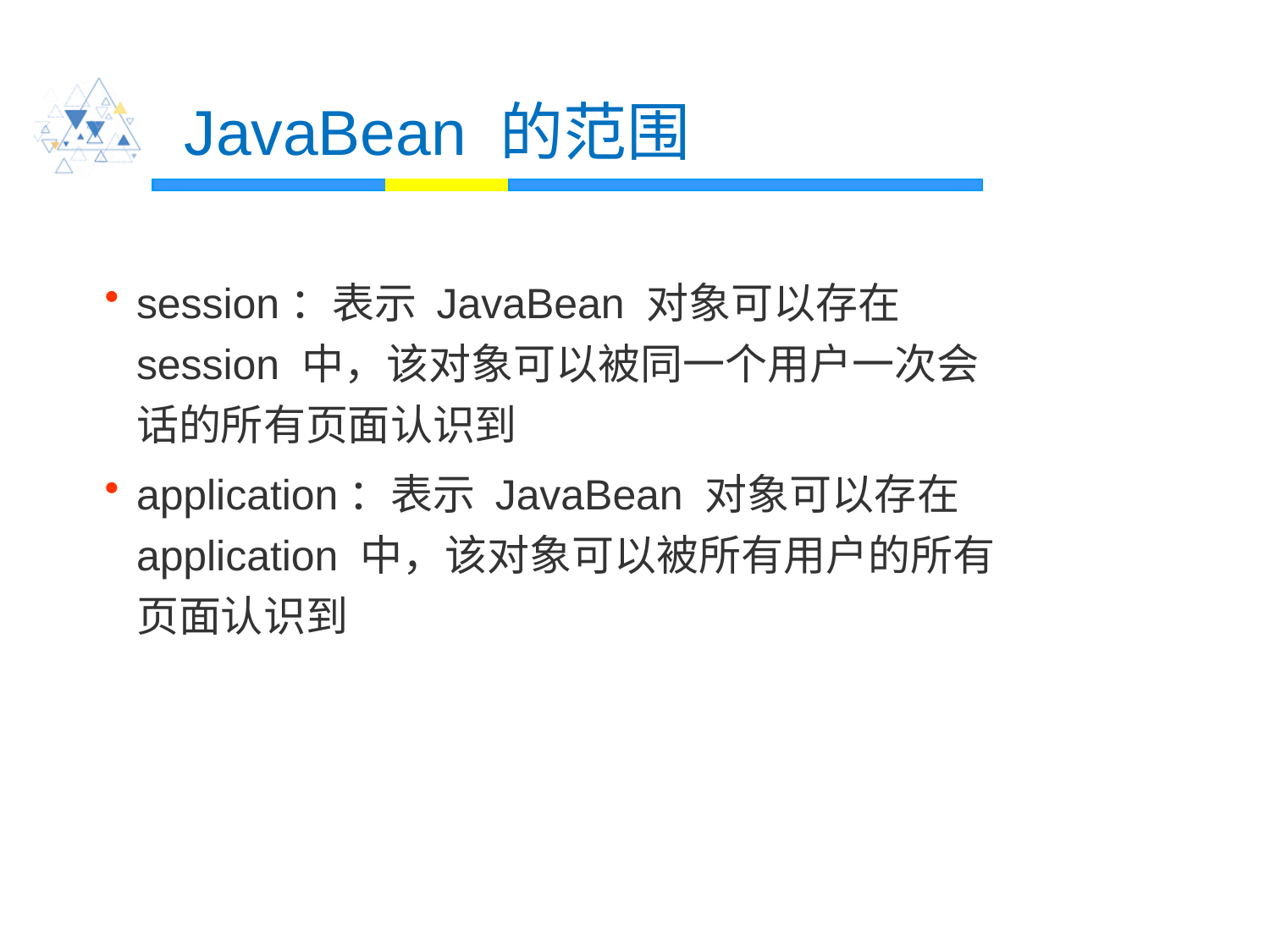

# JavaBean 的范围

session：表示 JavaBean 对象可以存在 session 中，该对象可以被同一个用户一次会话的所有页面认识到
application：表示 JavaBean 对象可以存在 application 中，该对象可以被所有用户的所有页面认识到